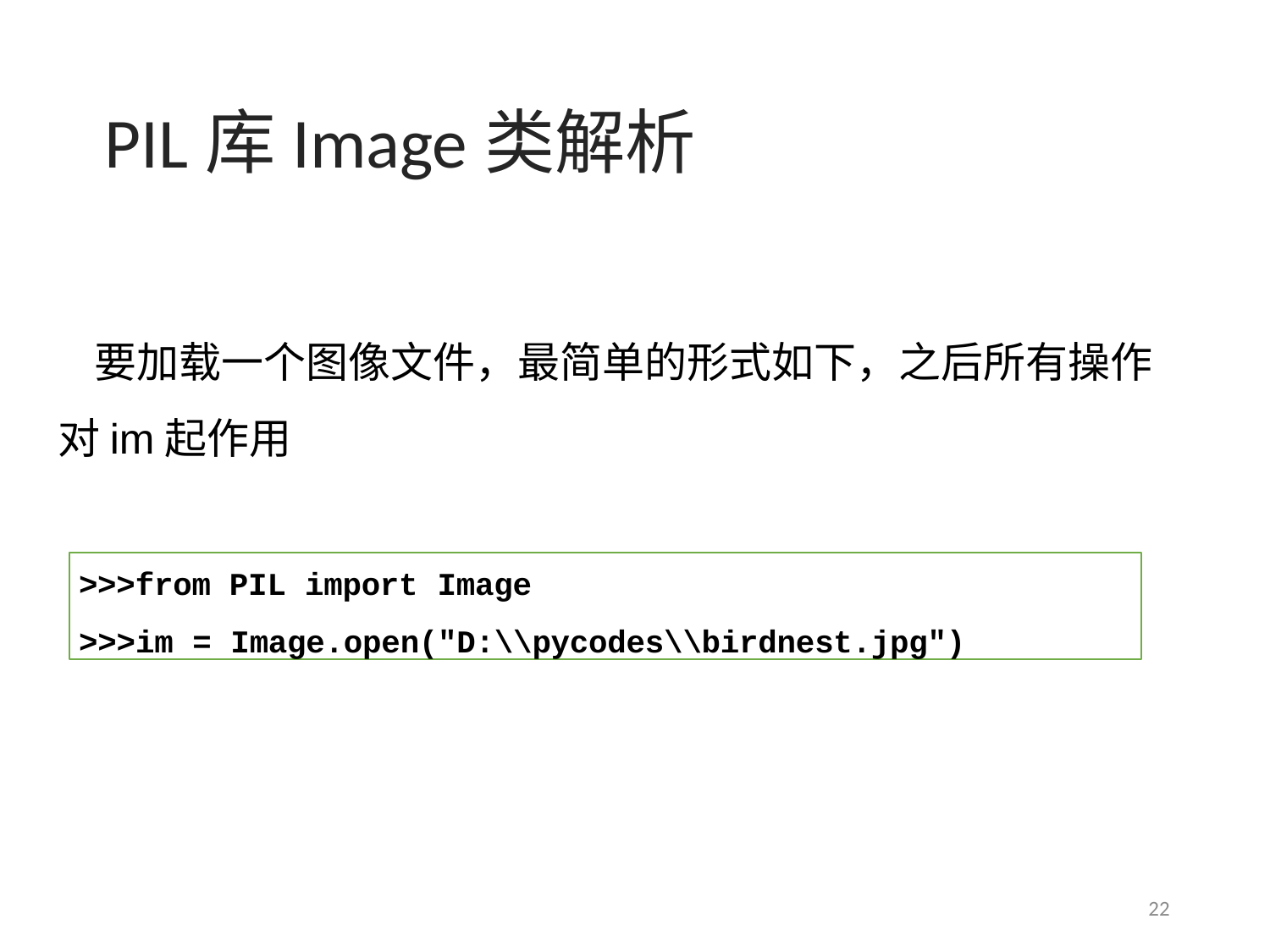

# PIL库Image类解析
要加载一个图像文件，最简单的形式如下，之后所有操作 对im起作用
>>>from PIL import Image
>>>im = Image.open("D:\\pycodes\\birdnest.jpg")
22